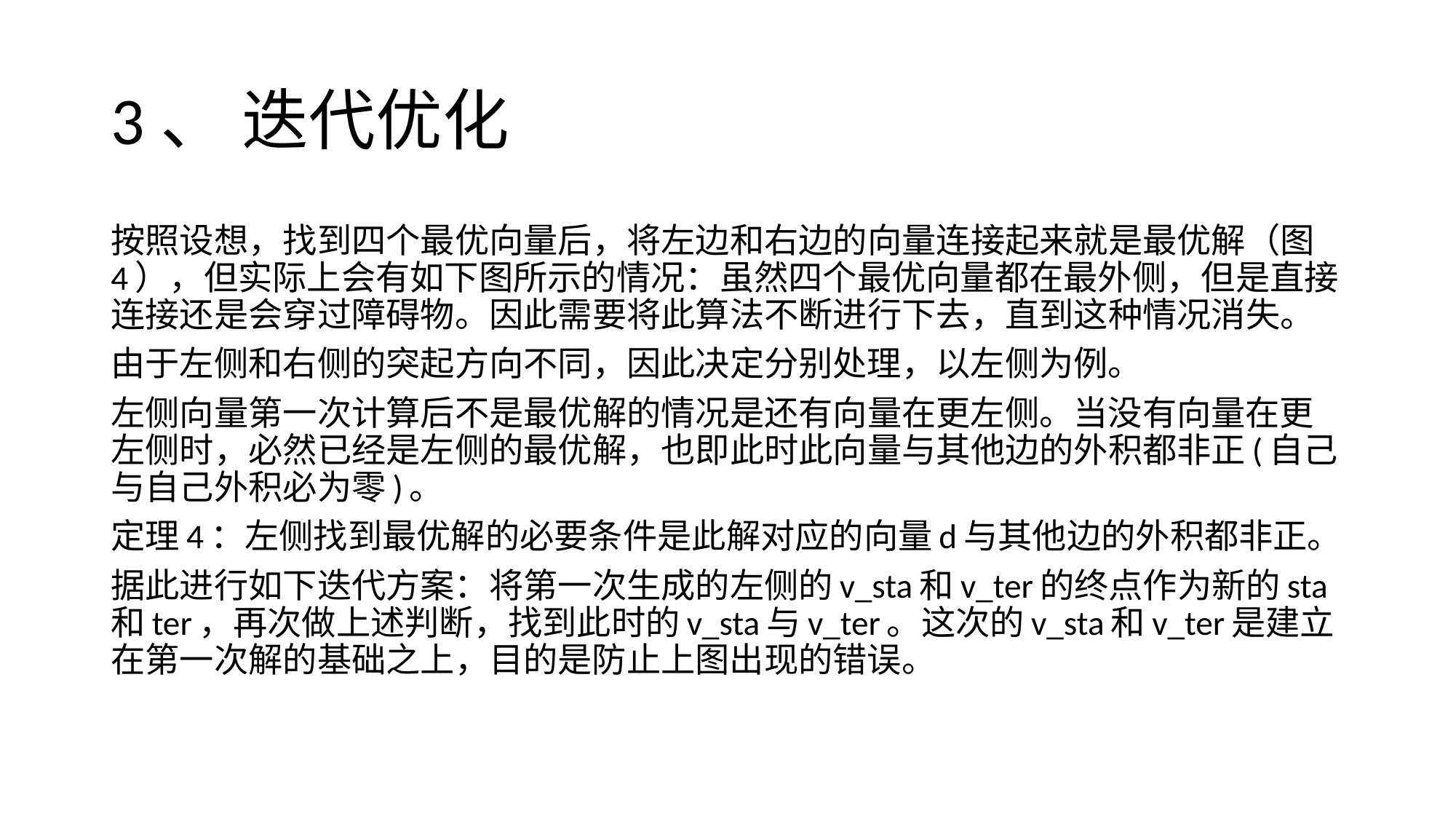

# 3、 迭代优化
按照设想，找到四个最优向量后，将左边和右边的向量连接起来就是最优解（图4），但实际上会有如下图所示的情况：虽然四个最优向量都在最外侧，但是直接连接还是会穿过障碍物。因此需要将此算法不断进行下去，直到这种情况消失。
由于左侧和右侧的突起方向不同，因此决定分别处理，以左侧为例。
左侧向量第一次计算后不是最优解的情况是还有向量在更左侧。当没有向量在更左侧时，必然已经是左侧的最优解，也即此时此向量与其他边的外积都非正(自己与自己外积必为零)。
定理4：左侧找到最优解的必要条件是此解对应的向量d与其他边的外积都非正。
据此进行如下迭代方案：将第一次生成的左侧的v_sta和v_ter的终点作为新的sta和ter，再次做上述判断，找到此时的v_sta与v_ter。这次的v_sta和v_ter是建立在第一次解的基础之上，目的是防止上图出现的错误。